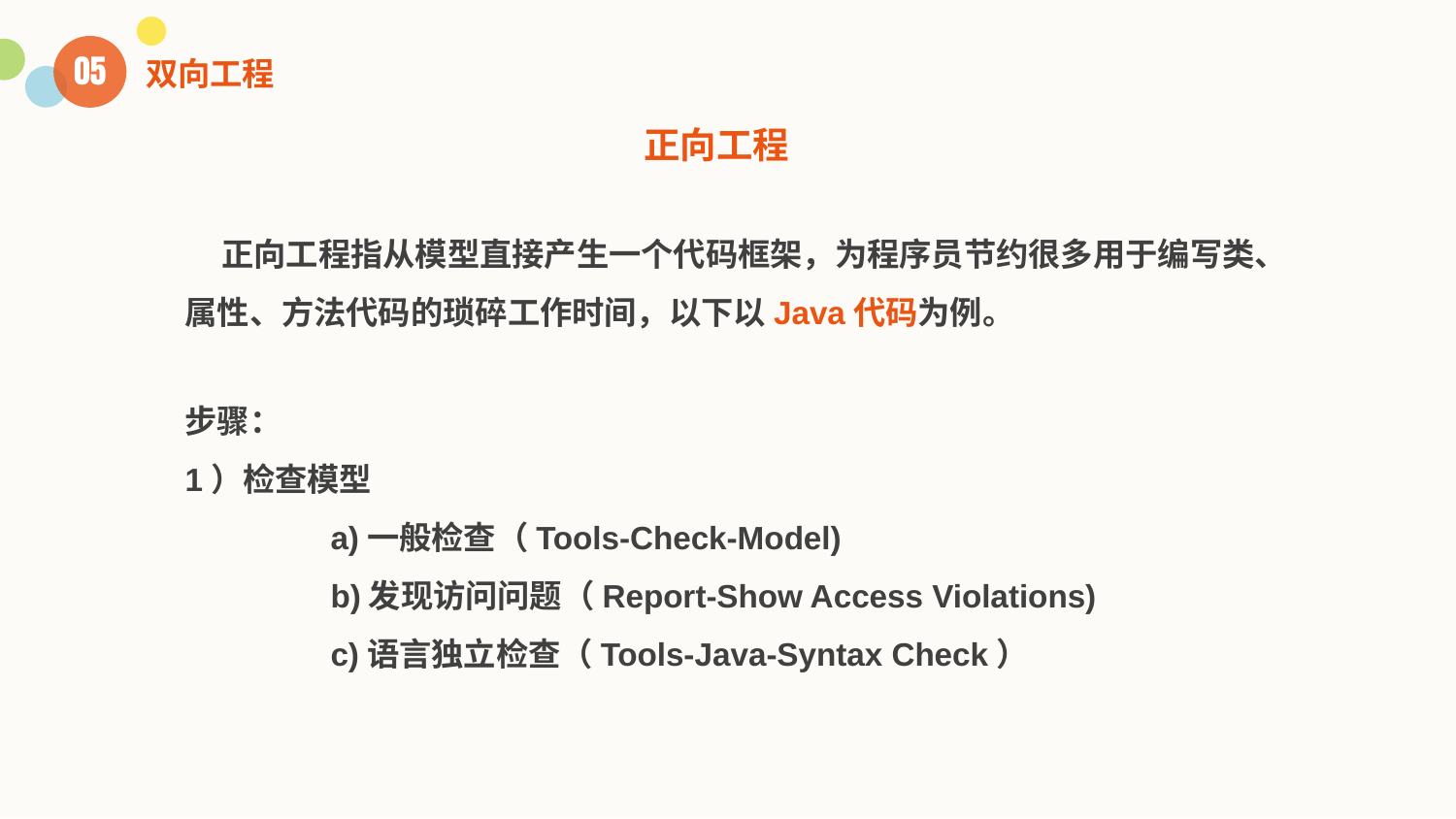

05
双向工程

正向工程
    正向工程指从模型直接产生一个代码框架，为程序员节约很多用于编写类、属性、方法代码的琐碎工作时间，以下以Java代码为例。
步骤：
1）检查模型
	a)一般检查（Tools-Check-Model)
	b)发现访问问题（Report-Show Access Violations)
	c)语言独立检查（Tools-Java-Syntax Check）